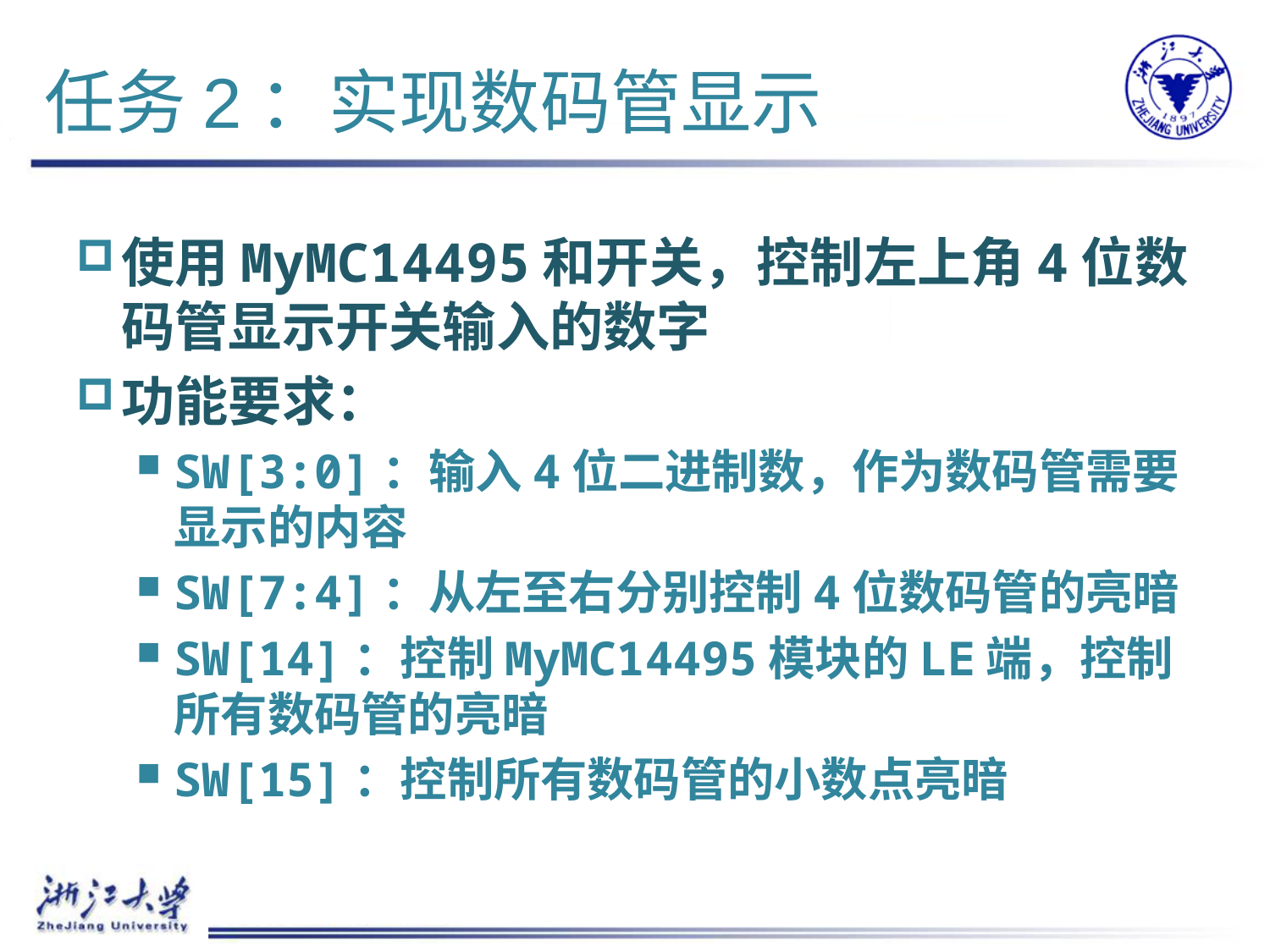

# 任务2：实现数码管显示
使用MyMC14495和开关，控制左上角4位数码管显示开关输入的数字
功能要求：
SW[3:0]：输入4位二进制数，作为数码管需要显示的内容
SW[7:4]：从左至右分别控制4位数码管的亮暗
SW[14]：控制MyMC14495模块的LE端，控制所有数码管的亮暗
SW[15]：控制所有数码管的小数点亮暗